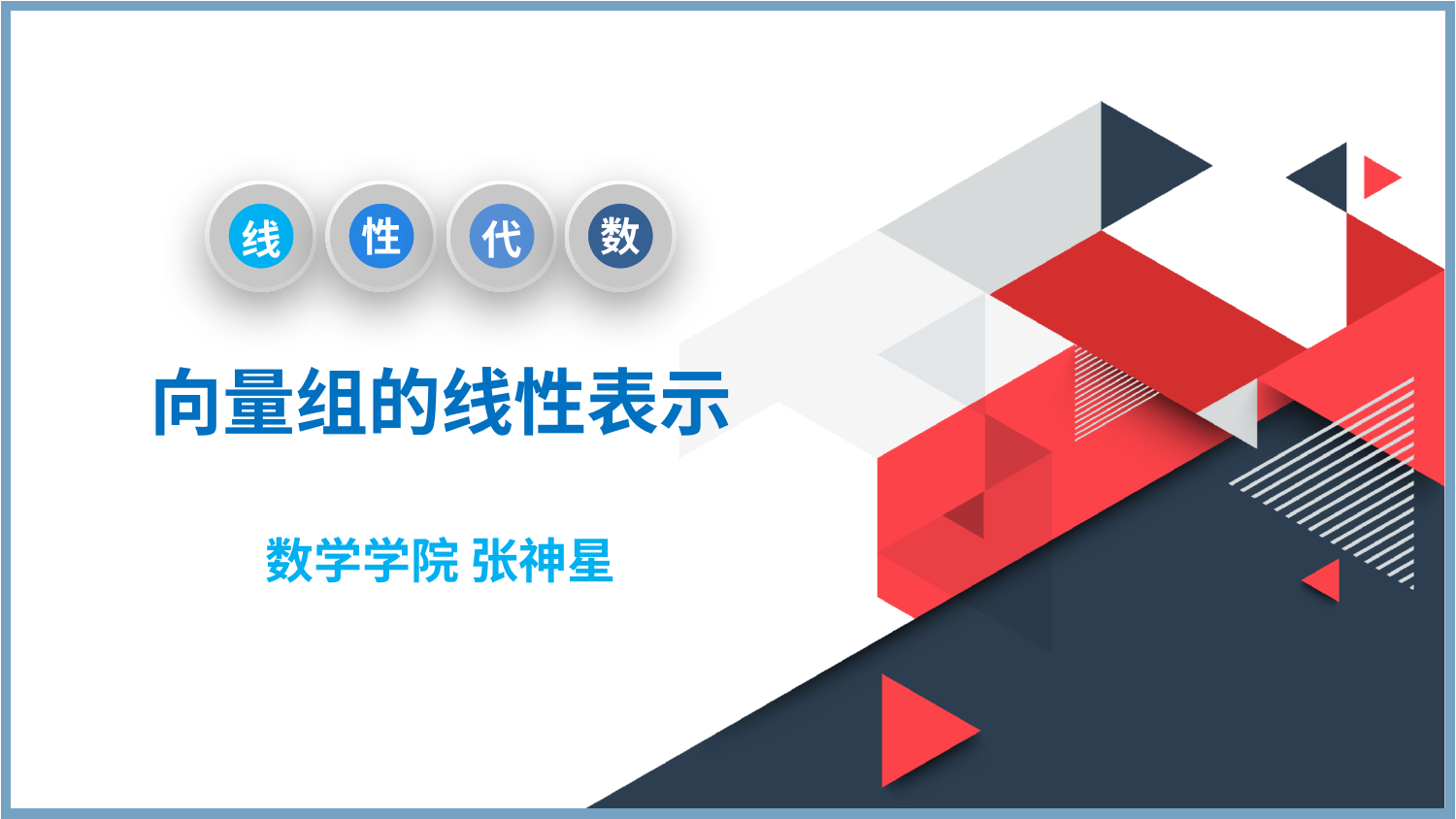

性
数
线
代
向量组的线性表示
数学学院 张神星